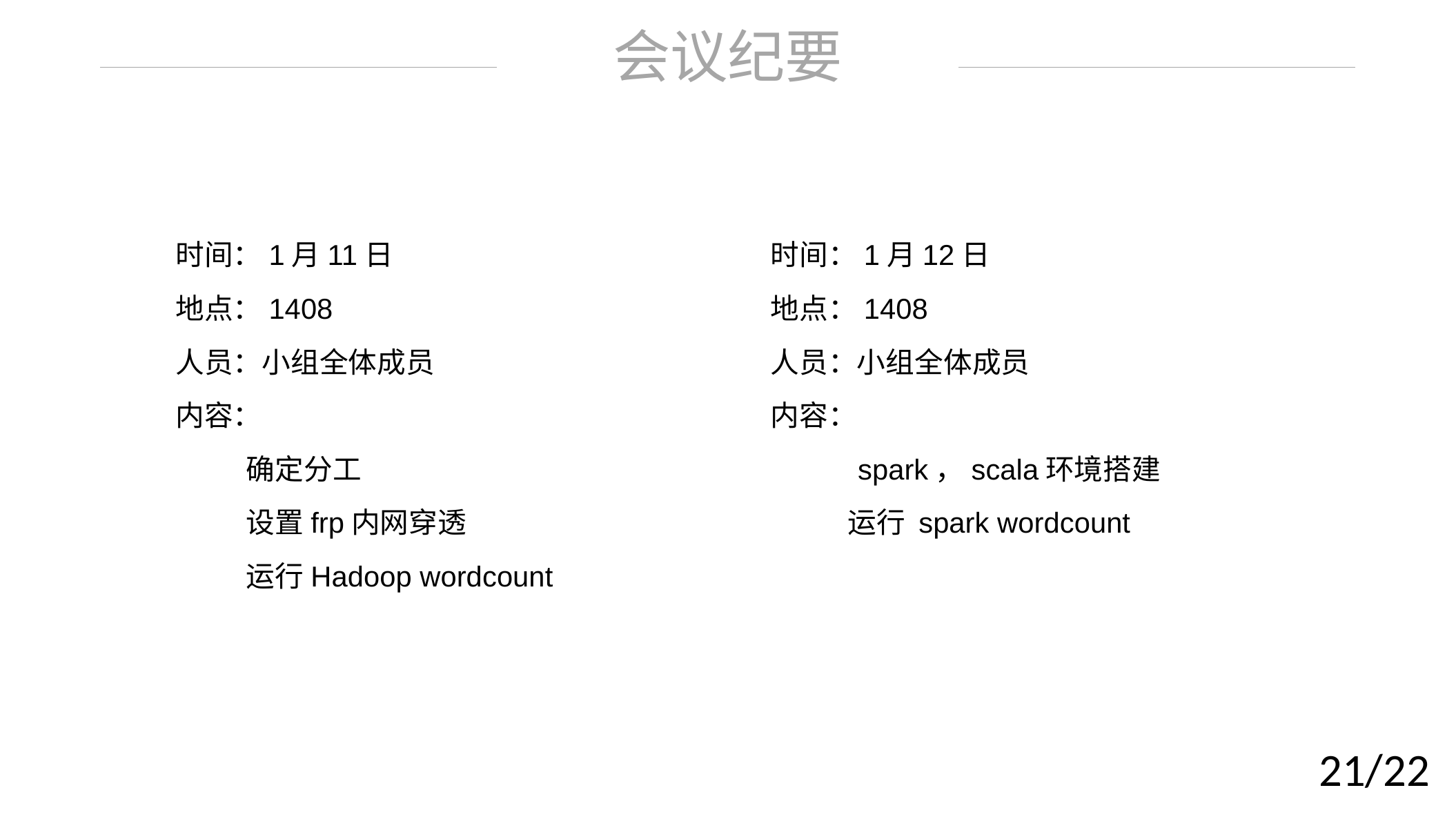

会议纪要
时间：1月11日
地点：1408
人员：小组全体成员
内容：
          确定分工
          设置frp内网穿透
          运行Hadoop wordcount
时间：1月12日
地点：1408
人员：小组全体成员
内容：
           spark，scala环境搭建
           运行 spark wordcount
21/22